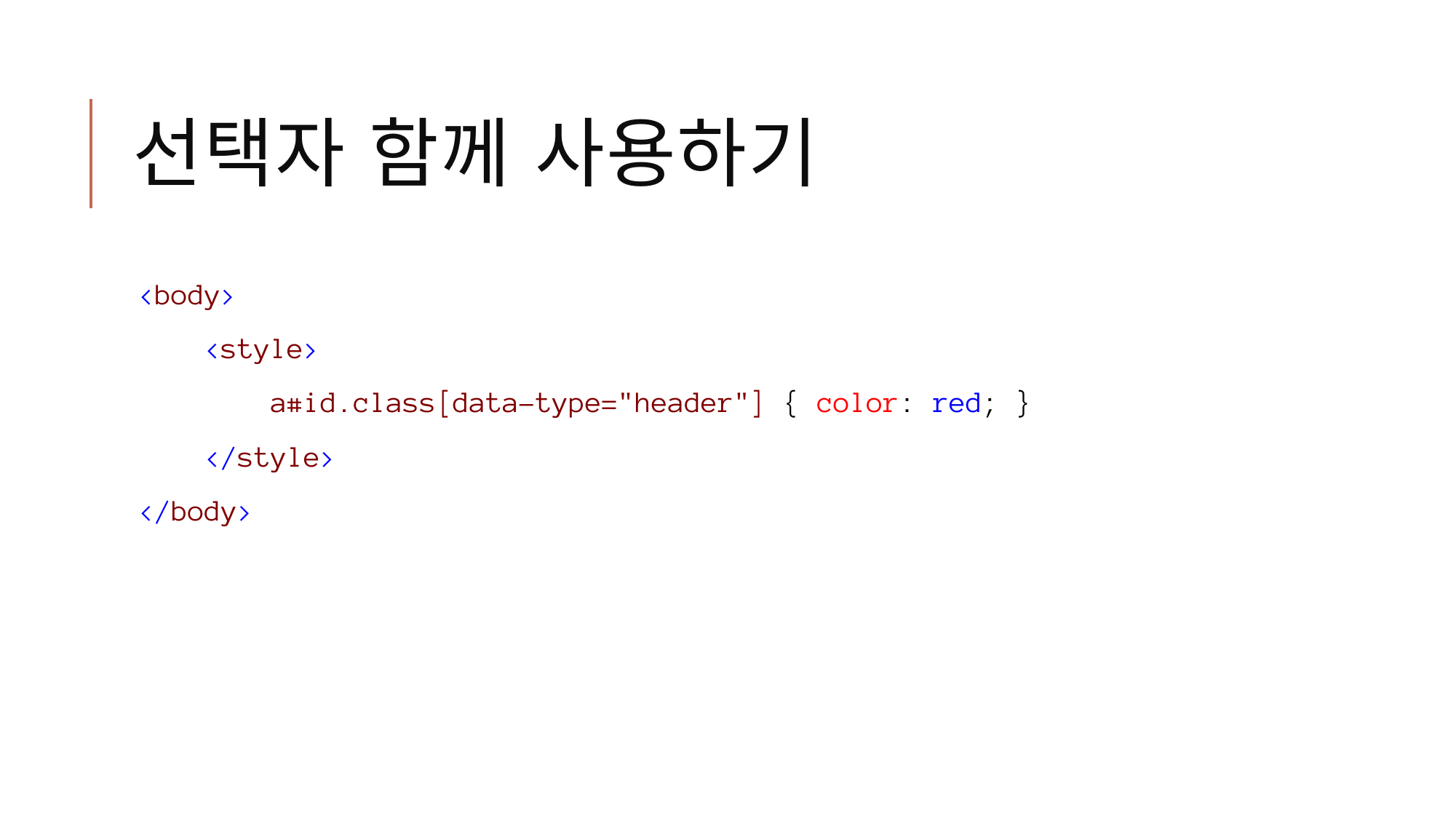

# 선택자 함께 사용하기
<body>
    <style>
        a#id.class[data-type="header"] { color: red; }
    </style>
</body>